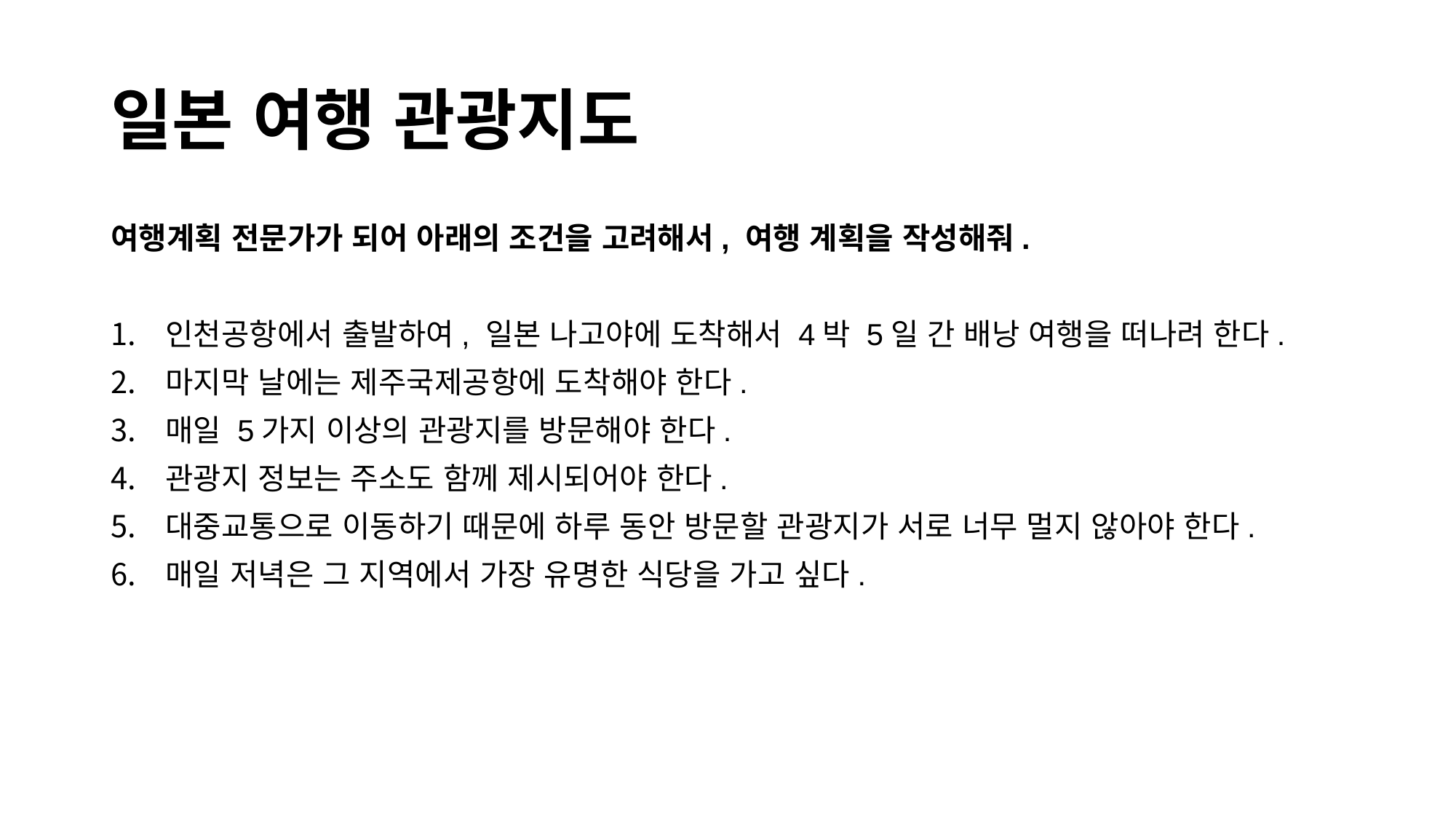

# 일본 여행 관광지도
여행계획 전문가가 되어 아래의 조건을 고려해서, 여행 계획을 작성해줘.

인천공항에서 출발하여, 일본 나고야에 도착해서 4박 5일 간 배낭 여행을 떠나려 한다.
마지막 날에는 제주국제공항에 도착해야 한다.
매일 5가지 이상의 관광지를 방문해야 한다.
관광지 정보는 주소도 함께 제시되어야 한다.
대중교통으로 이동하기 때문에 하루 동안 방문할 관광지가 서로 너무 멀지 않아야 한다.
매일 저녁은 그 지역에서 가장 유명한 식당을 가고 싶다.